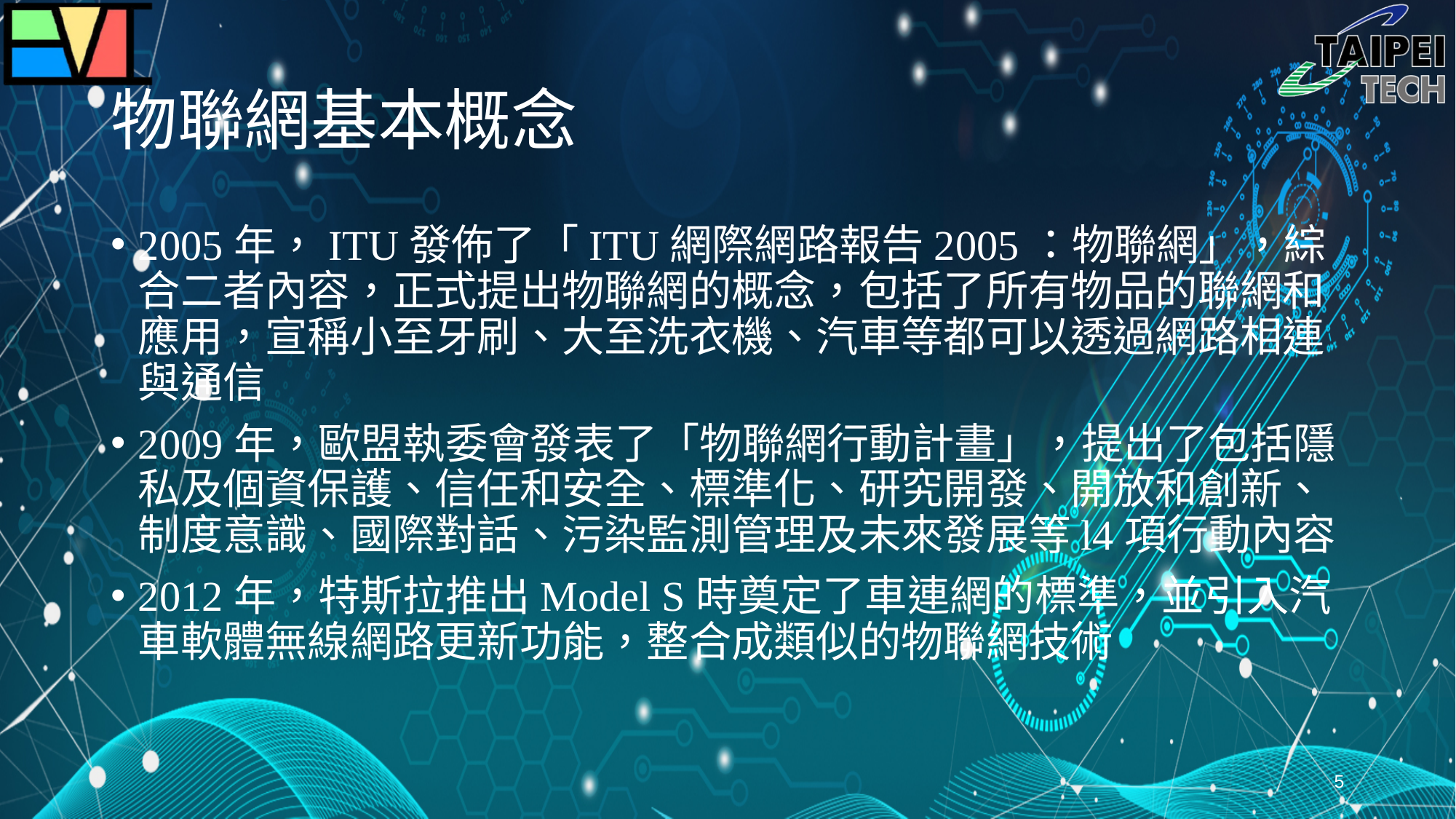

# 物聯網基本概念
2005年，ITU發佈了「ITU網際網路報告2005：物聯網」，綜合二者內容，正式提出物聯網的概念，包括了所有物品的聯網和應用，宣稱小至牙刷、大至洗衣機、汽車等都可以透過網路相連與通信
2009年，歐盟執委會發表了「物聯網行動計畫」，提出了包括隱私及個資保護、信任和安全、標準化、研究開發、開放和創新、制度意識、國際對話、污染監測管理及未來發展等l4項行動內容
2012年，特斯拉推出Model S時奠定了車連網的標準，並引入汽車軟體無線網路更新功能，整合成類似的物聯網技術
5